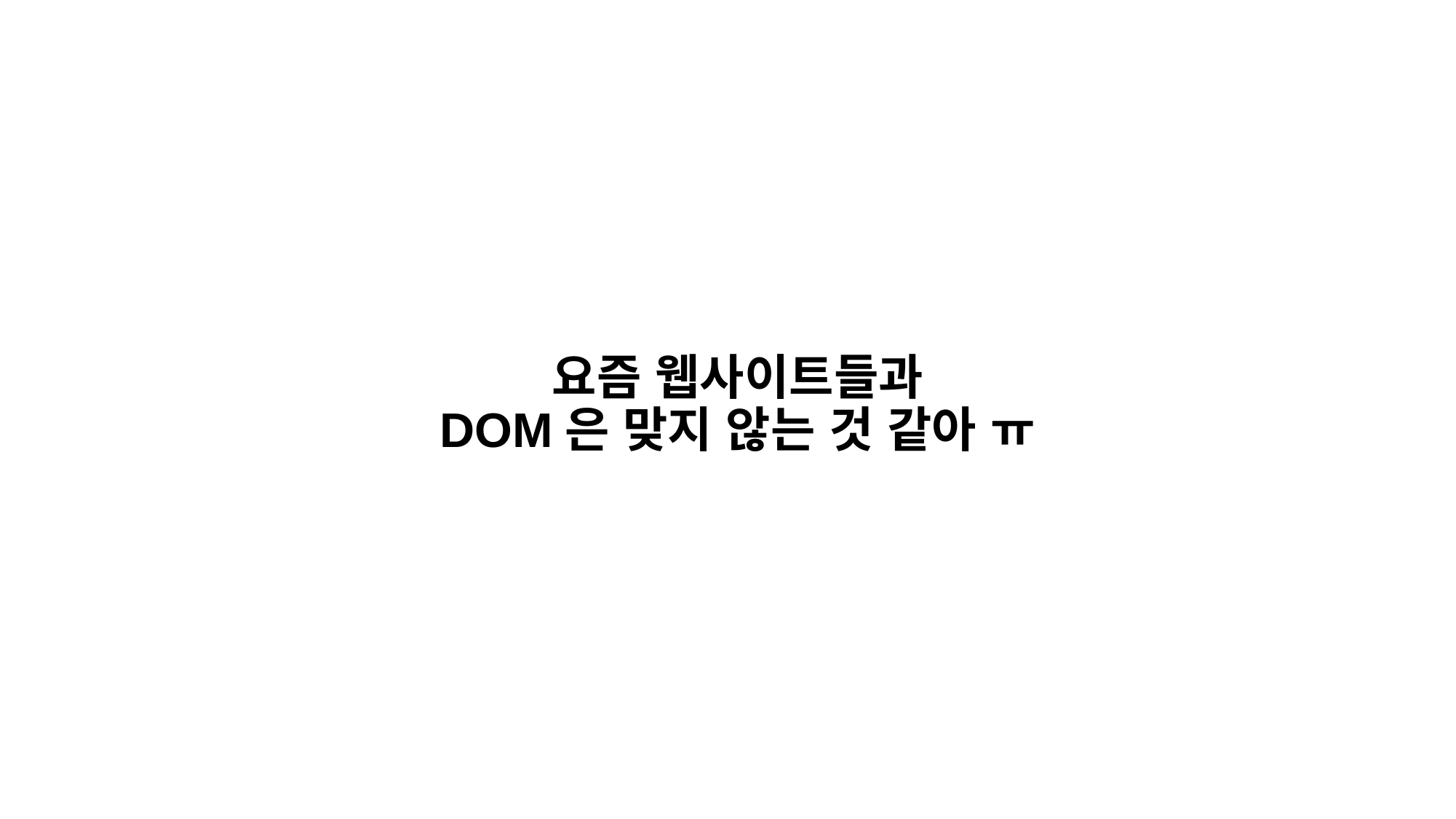

# 요즘 웹사이트들과 DOM은 맞지 않는 것 같아 ㅠ